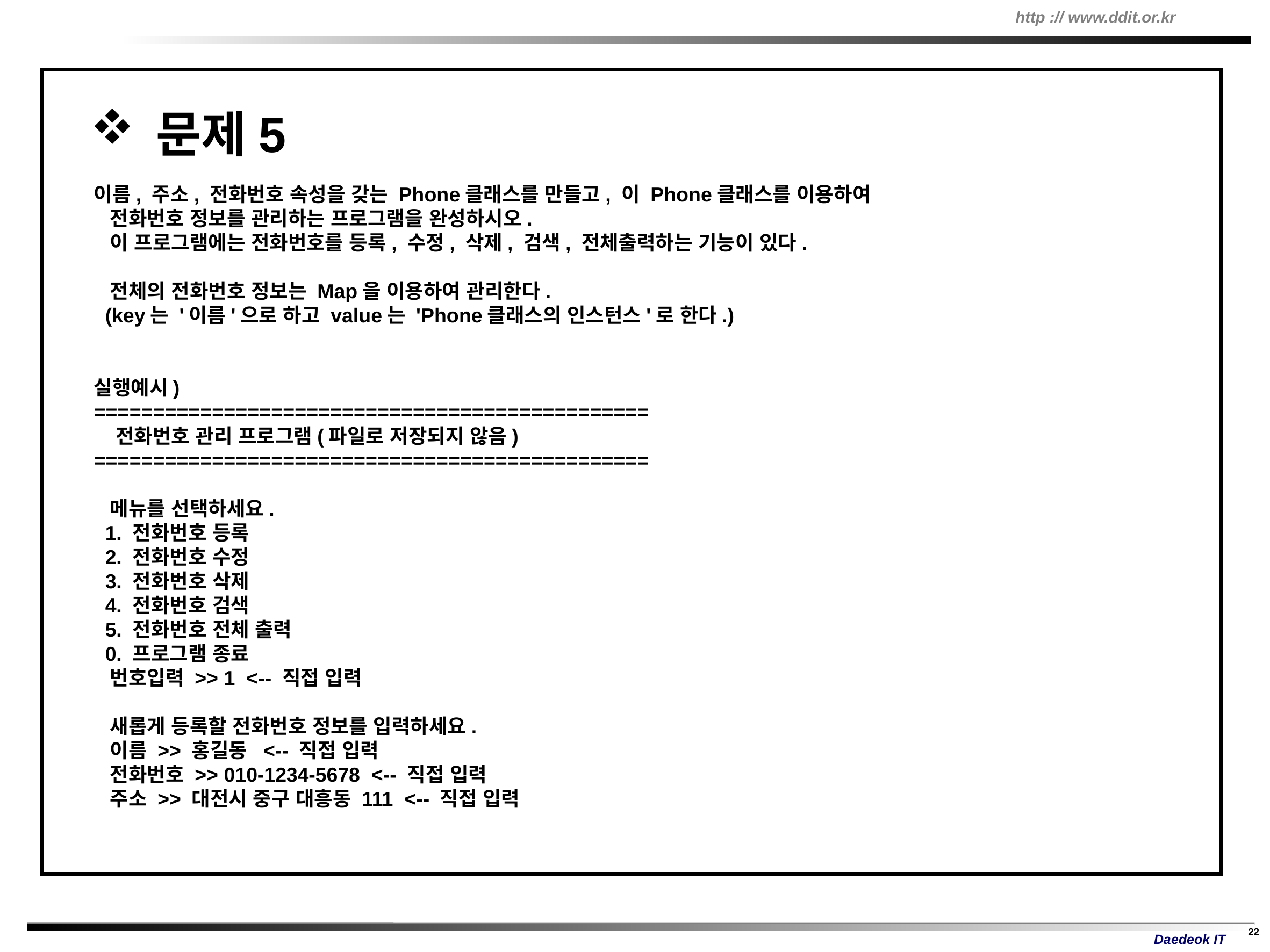

문제5

이름, 주소, 전화번호 속성을 갖는 Phone클래스를 만들고, 이 Phone클래스를 이용하여
  전화번호 정보를 관리하는 프로그램을 완성하시오.
  이 프로그램에는 전화번호를 등록, 수정, 삭제, 검색, 전체출력하는 기능이 있다.

  전체의 전화번호 정보는 Map을 이용하여 관리한다.
  (key는 '이름'으로 하고 value는 'Phone클래스의 인스턴스'로 한다.)

실행예시)
===============================================
   전화번호 관리 프로그램(파일로 저장되지 않음)
===============================================

  메뉴를 선택하세요.
  1. 전화번호 등록
  2. 전화번호 수정
  3. 전화번호 삭제
  4. 전화번호 검색
  5. 전화번호 전체 출력
  0. 프로그램 종료
  번호입력 >> 1  <-- 직접 입력

  새롭게 등록할 전화번호 정보를 입력하세요.
  이름 >> 홍길동  <-- 직접 입력
  전화번호 >> 010-1234-5678  <-- 직접 입력
  주소 >> 대전시 중구 대흥동 111  <-- 직접 입력